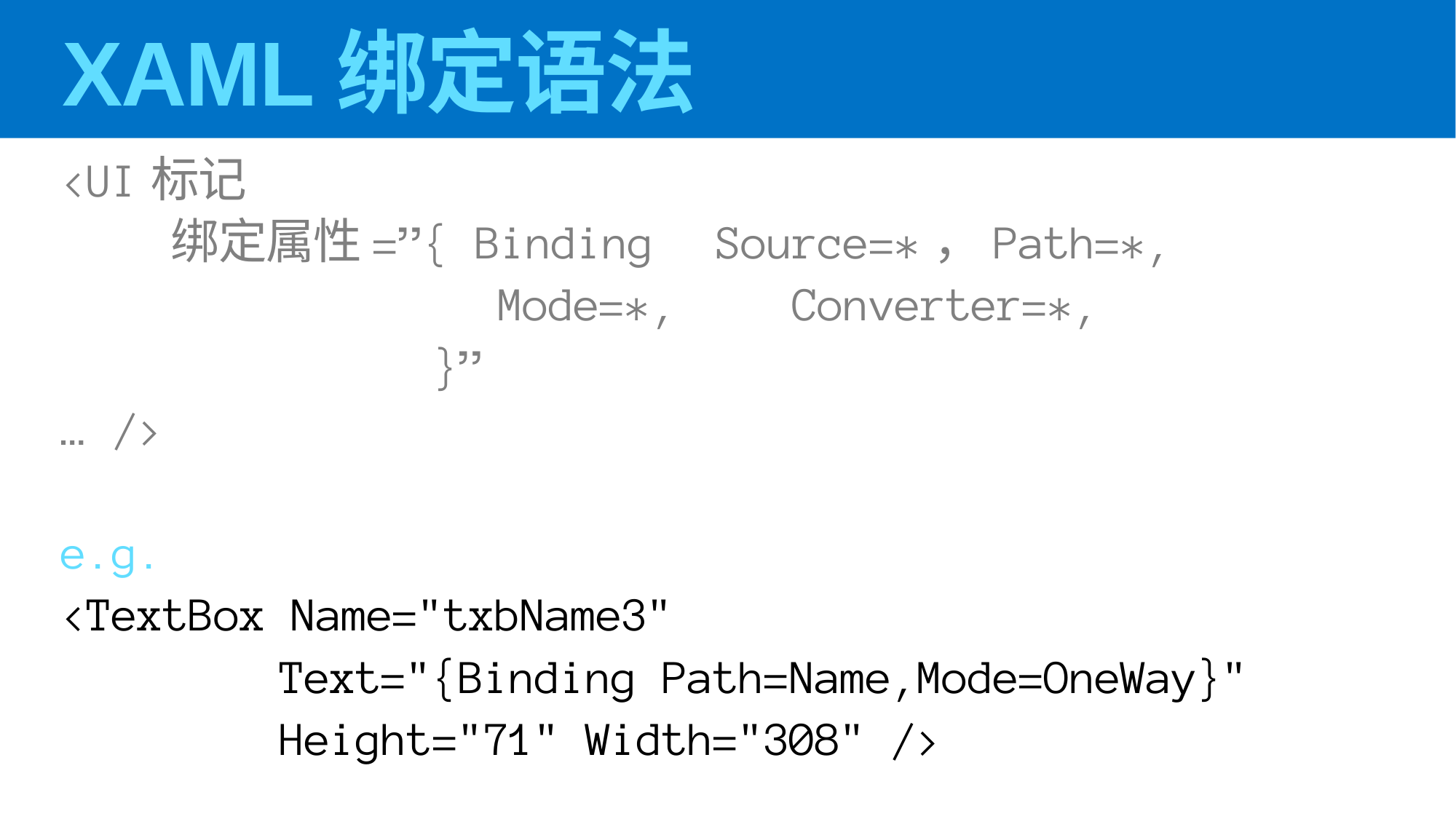

# XAML绑定语法
<UI标记
	绑定属性=”{ Binding 	Source=*，Path=*,
				Mode=*,	   Converter=*,
		      }”
… />

e.g.
<TextBox Name="txbName3"
		Text="{Binding Path=Name,Mode=OneWay}"
		Height="71" Width="308" />